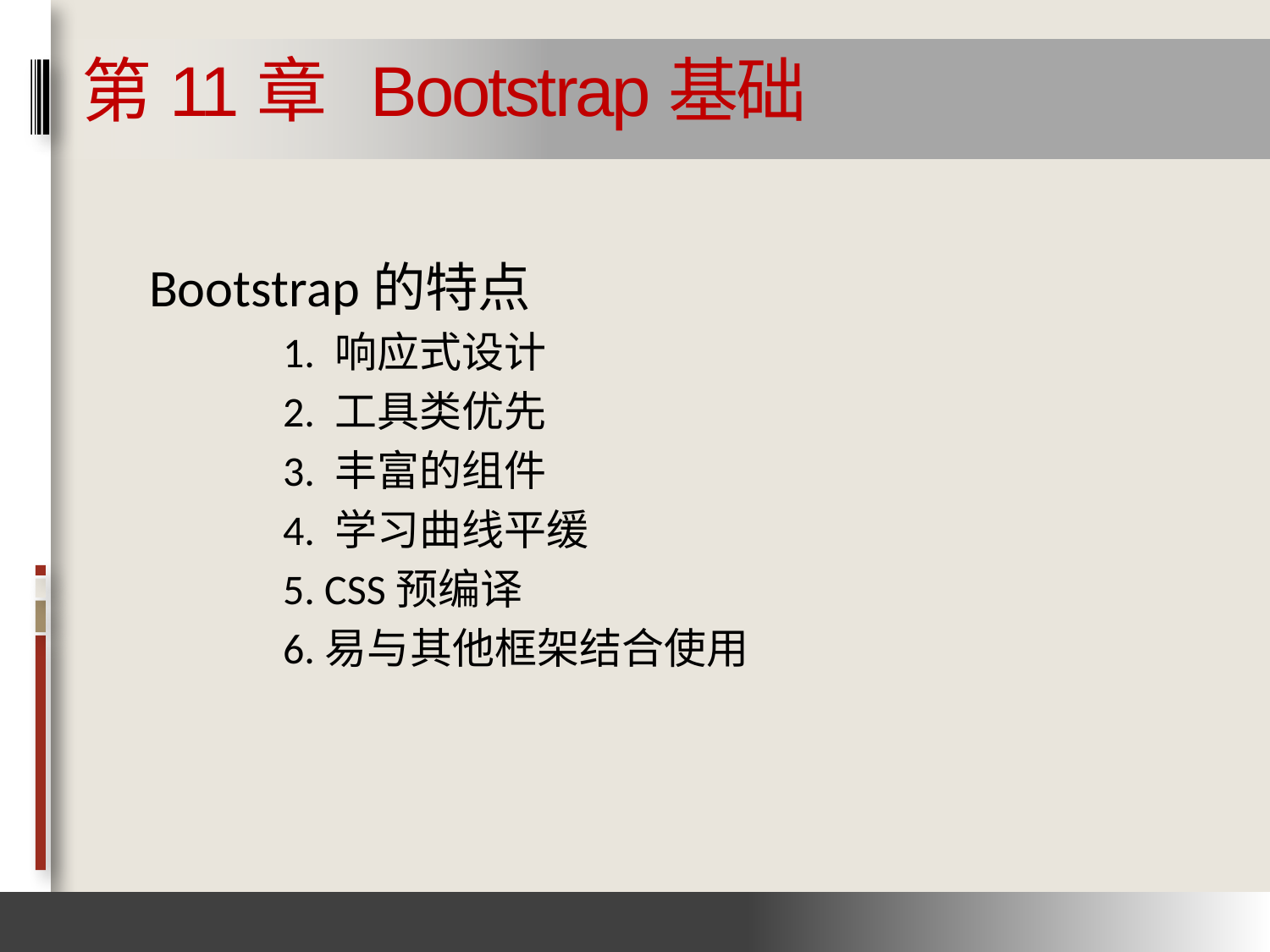

# 第11章  Bootstrap基础
Bootstrap的特点
1. 响应式设计
2. 工具类优先
3. 丰富的组件
4. 学习曲线平缓
5. CSS预编译
6.易与其他框架结合使用